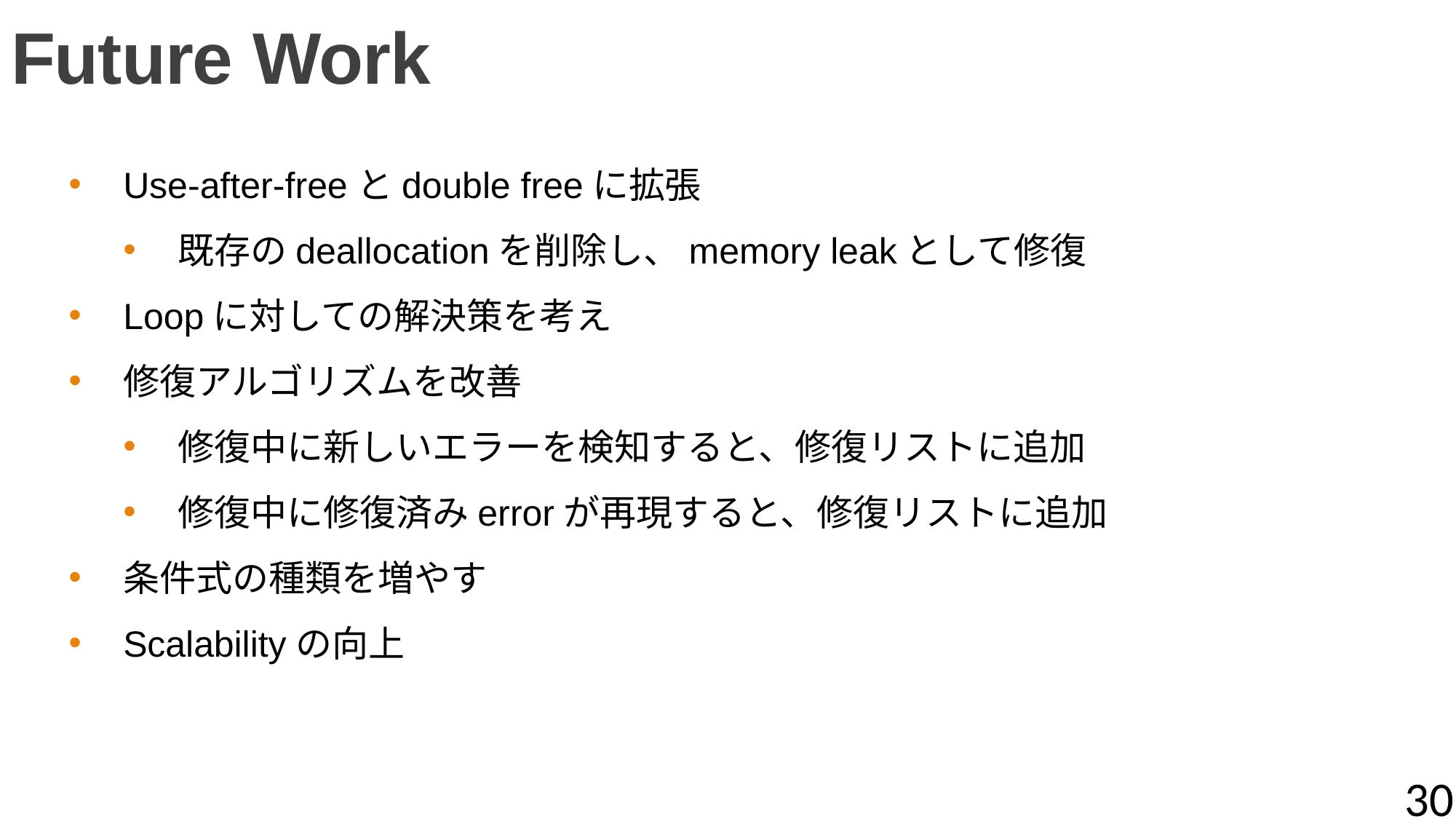

Future Work
Use-after-freeとdouble freeに拡張
既存のdeallocationを削除し、memory leakとして修復
Loopに対しての解決策を考え
修復アルゴリズムを改善
修復中に新しいエラーを検知すると、修復リストに追加
修復中に修復済みerrorが再現すると、修復リストに追加
条件式の種類を増やす
Scalabilityの向上
30